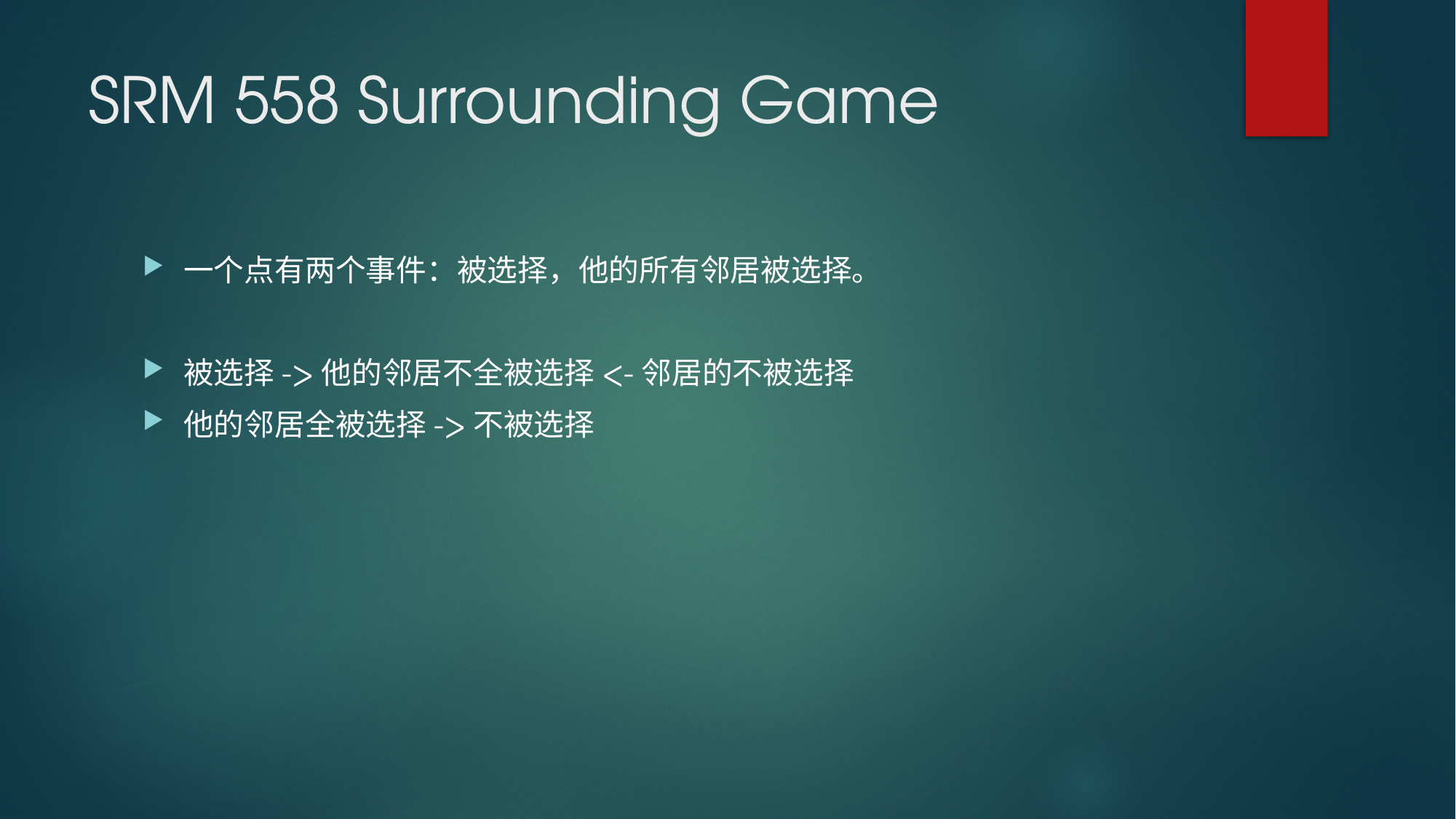

# SRM 558 Surrounding Game
一个点有两个事件：被选择，他的所有邻居被选择。

被选择->他的邻居不全被选择<-邻居的不被选择
他的邻居全被选择->不被选择